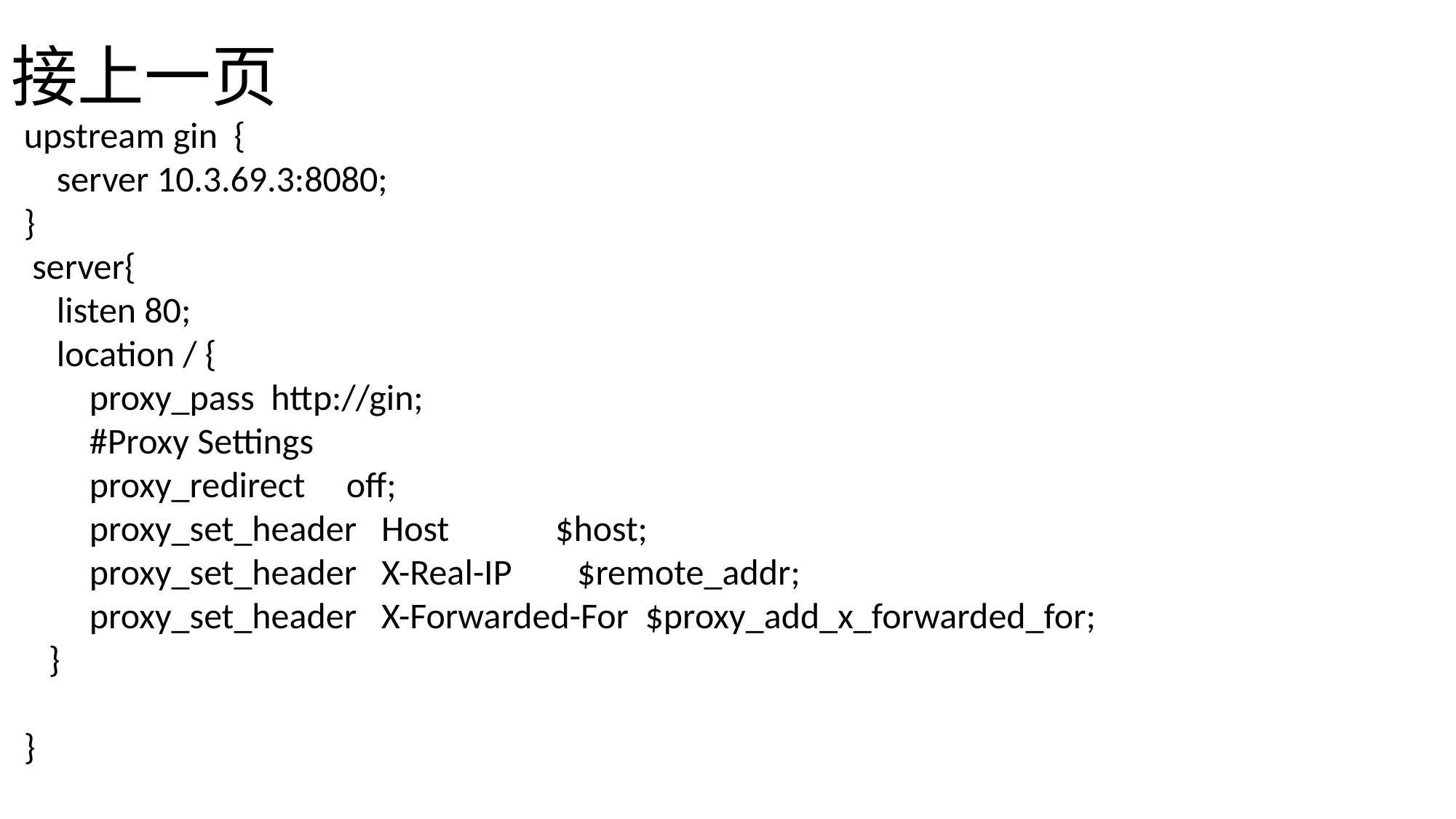

# 接上一页
upstream gin  {
    server 10.3.69.3:8080;
}
 server{
    listen 80;
    location / {
        proxy_pass  http://gin;
        #Proxy Settings
        proxy_redirect     off;
        proxy_set_header   Host             $host;
        proxy_set_header   X-Real-IP        $remote_addr;
        proxy_set_header   X-Forwarded-For  $proxy_add_x_forwarded_for;
   }

}